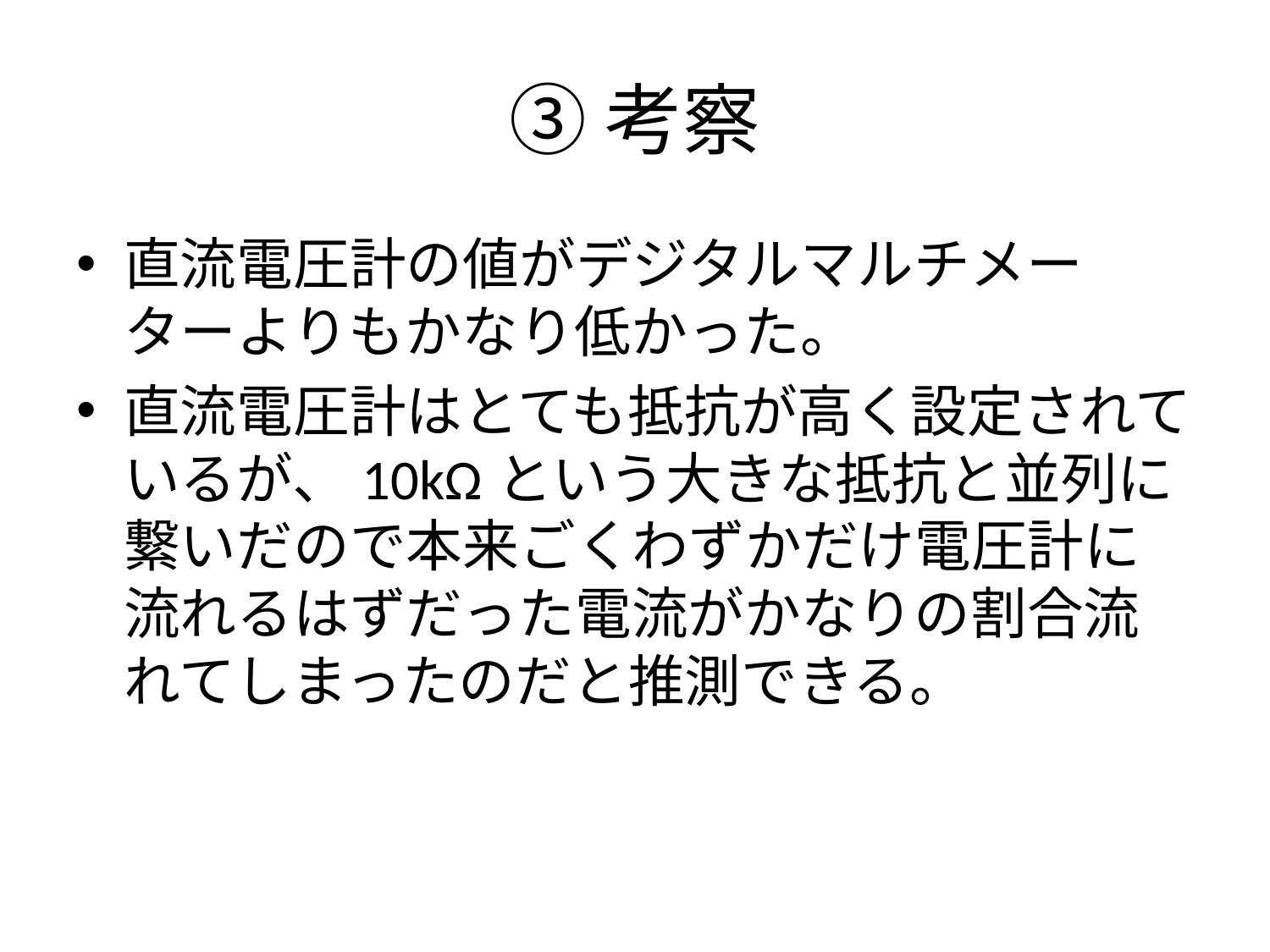

# ③考察
直流電圧計の値がデジタルマルチメーターよりもかなり低かった。
直流電圧計はとても抵抗が高く設定されているが、10kΩという大きな抵抗と並列に繋いだので本来ごくわずかだけ電圧計に流れるはずだった電流がかなりの割合流れてしまったのだと推測できる。